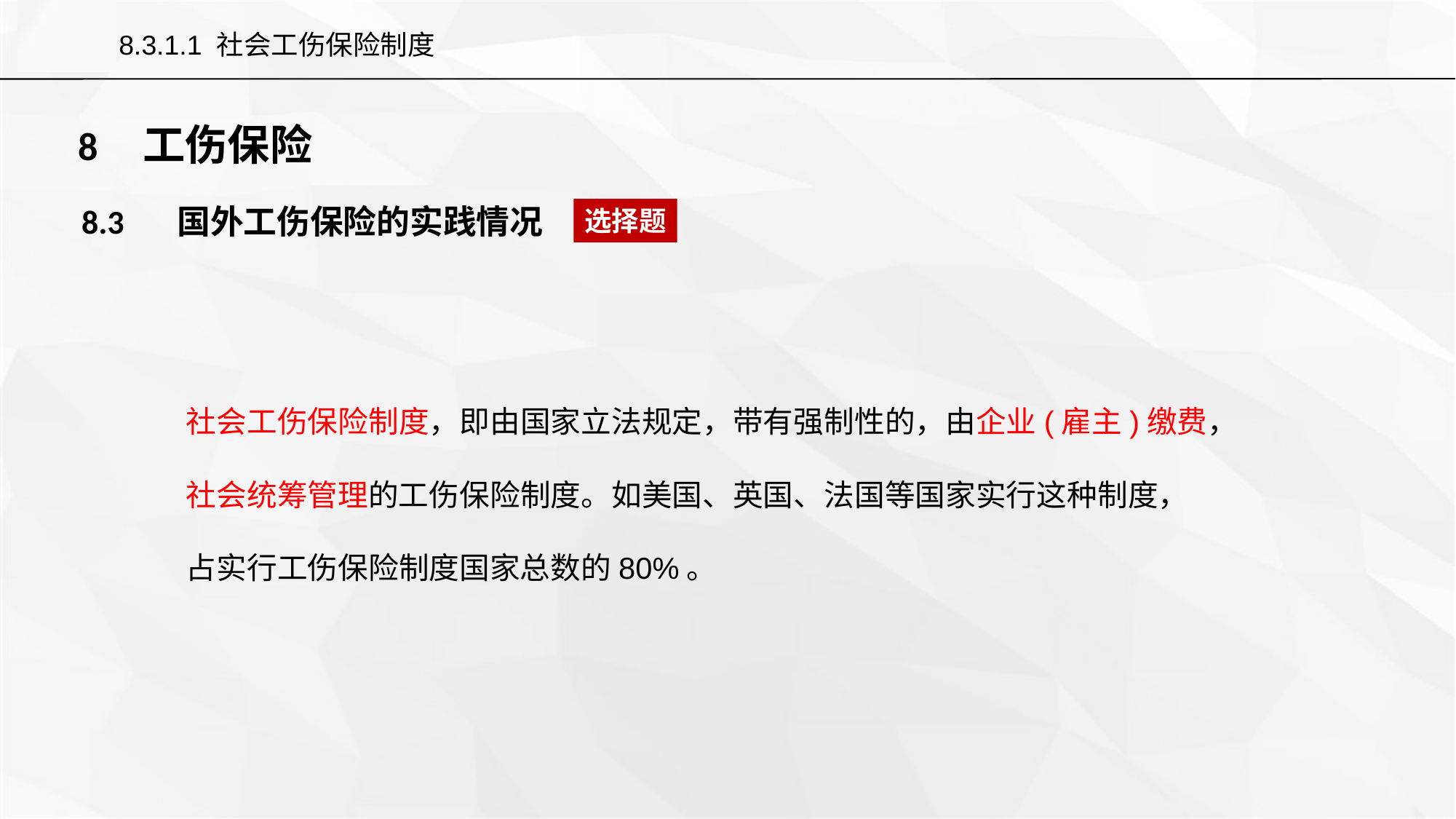

8.3.1.1 社会工伤保险制度
8    工伤保险
8.3      国外工伤保险的实践情况
选择题
社会工伤保险制度，即由国家立法规定，带有强制性的，由企业(雇主)缴费，社会统筹管理的工伤保险制度。如美国、英国、法国等国家实行这种制度，占实行工伤保险制度国家总数的80%。